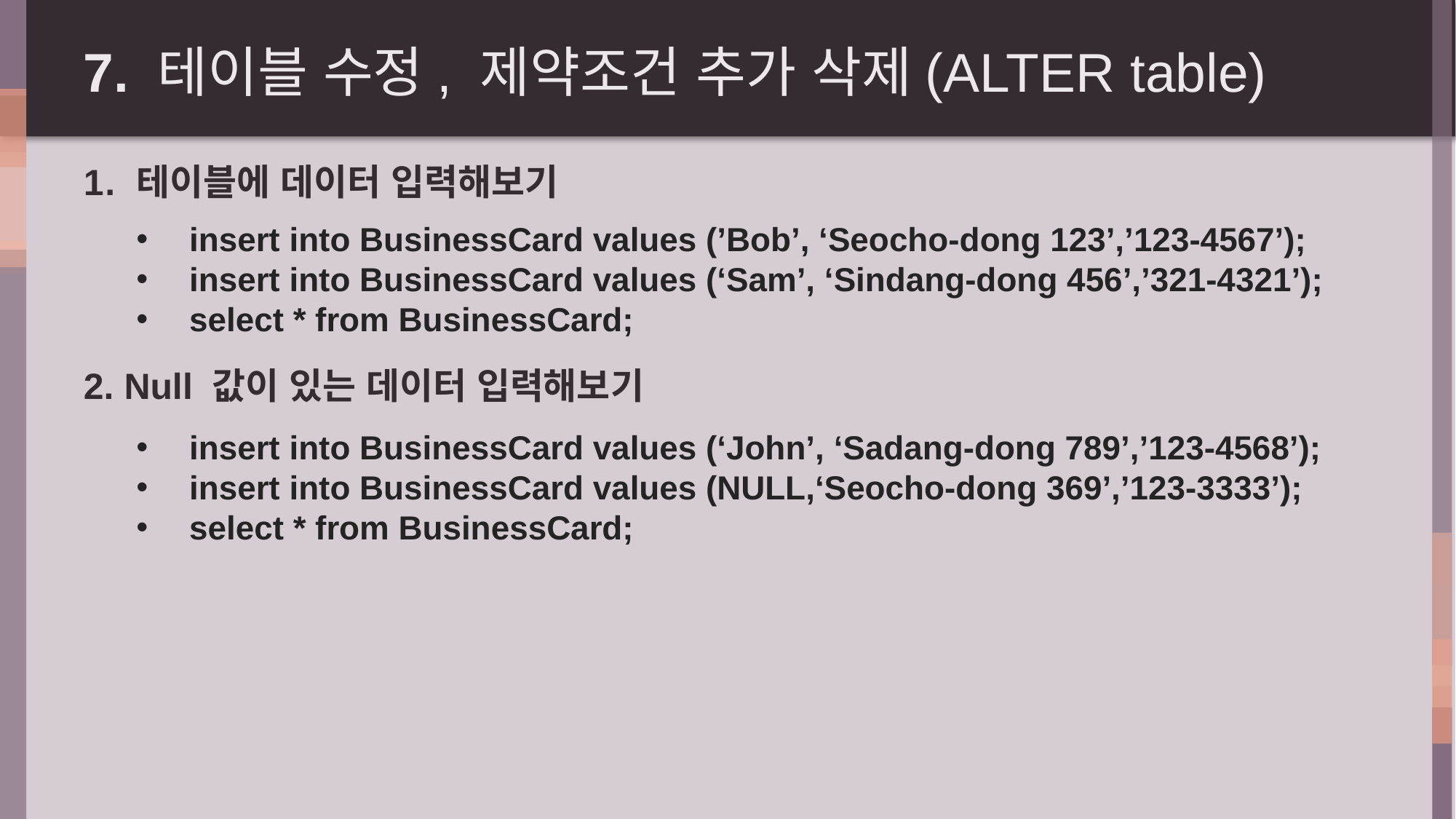

# 7. 테이블 수정, 제약조건 추가 삭제(ALTER table)
테이블에 데이터 입력해보기

2. Null 값이 있는 데이터 입력해보기

insert into BusinessCard values (’Bob’, ‘Seocho-dong 123’,’123-4567’);
insert into BusinessCard values (‘Sam’, ‘Sindang-dong 456’,’321-4321’);
select * from BusinessCard;
insert into BusinessCard values (‘John’, ‘Sadang-dong 789’,’123-4568’);
insert into BusinessCard values (NULL,‘Seocho-dong 369’,’123-3333’);
select * from BusinessCard;